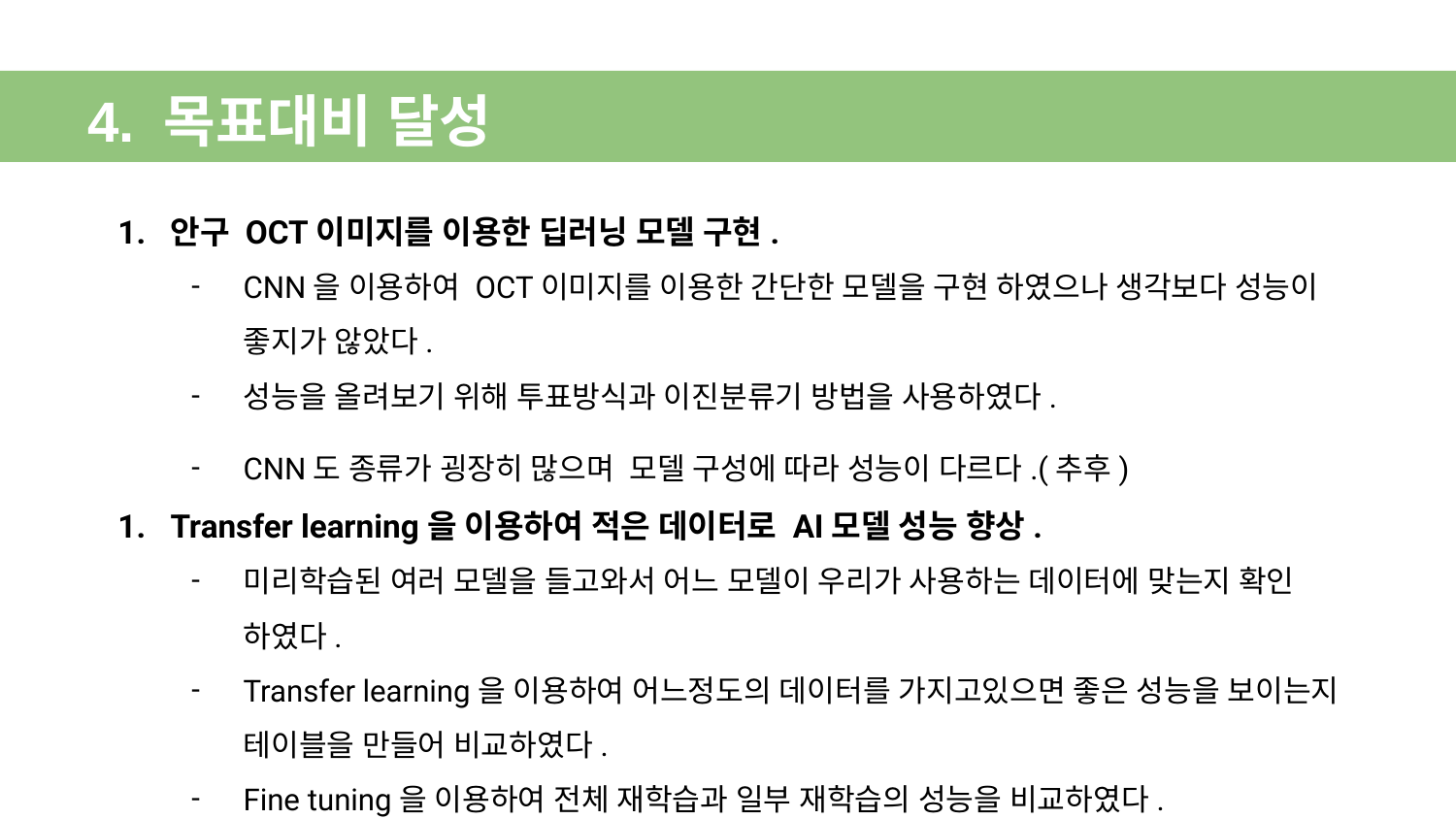

# 4. 목표대비 달성
안구 OCT이미지를 이용한 딥러닝 모델 구현.
CNN을 이용하여 OCT이미지를 이용한 간단한 모델을 구현 하였으나 생각보다 성능이 좋지가 않았다.
성능을 올려보기 위해 투표방식과 이진분류기 방법을 사용하였다.
CNN도 종류가 굉장히 많으며  모델 구성에 따라 성능이 다르다.(추후)
Transfer learning을 이용하여 적은 데이터로 AI모델 성능 향상.
미리학습된 여러 모델을 들고와서 어느 모델이 우리가 사용하는 데이터에 맞는지 확인 하였다.
Transfer learning을 이용하여 어느정도의 데이터를 가지고있으면 좋은 성능을 보이는지 테이블을 만들어 비교하였다.
Fine tuning을 이용하여 전체 재학습과 일부 재학습의 성능을 비교하였다.